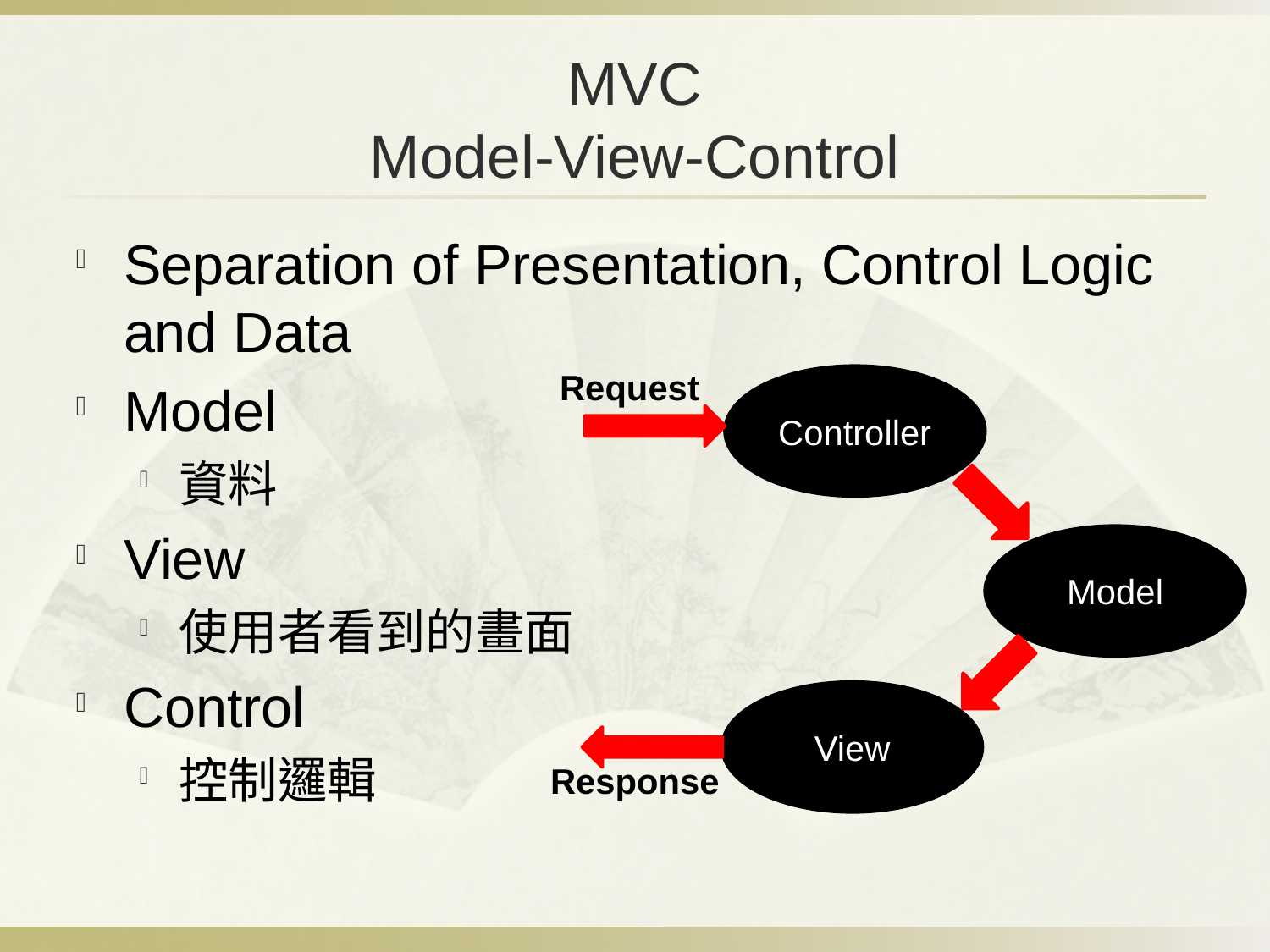

# MVC Model-View-Control
Separation of Presentation, Control Logic and Data
Model
資料
View
使用者看到的畫面
Control
控制邏輯
Request
Controller

Model

View

Response